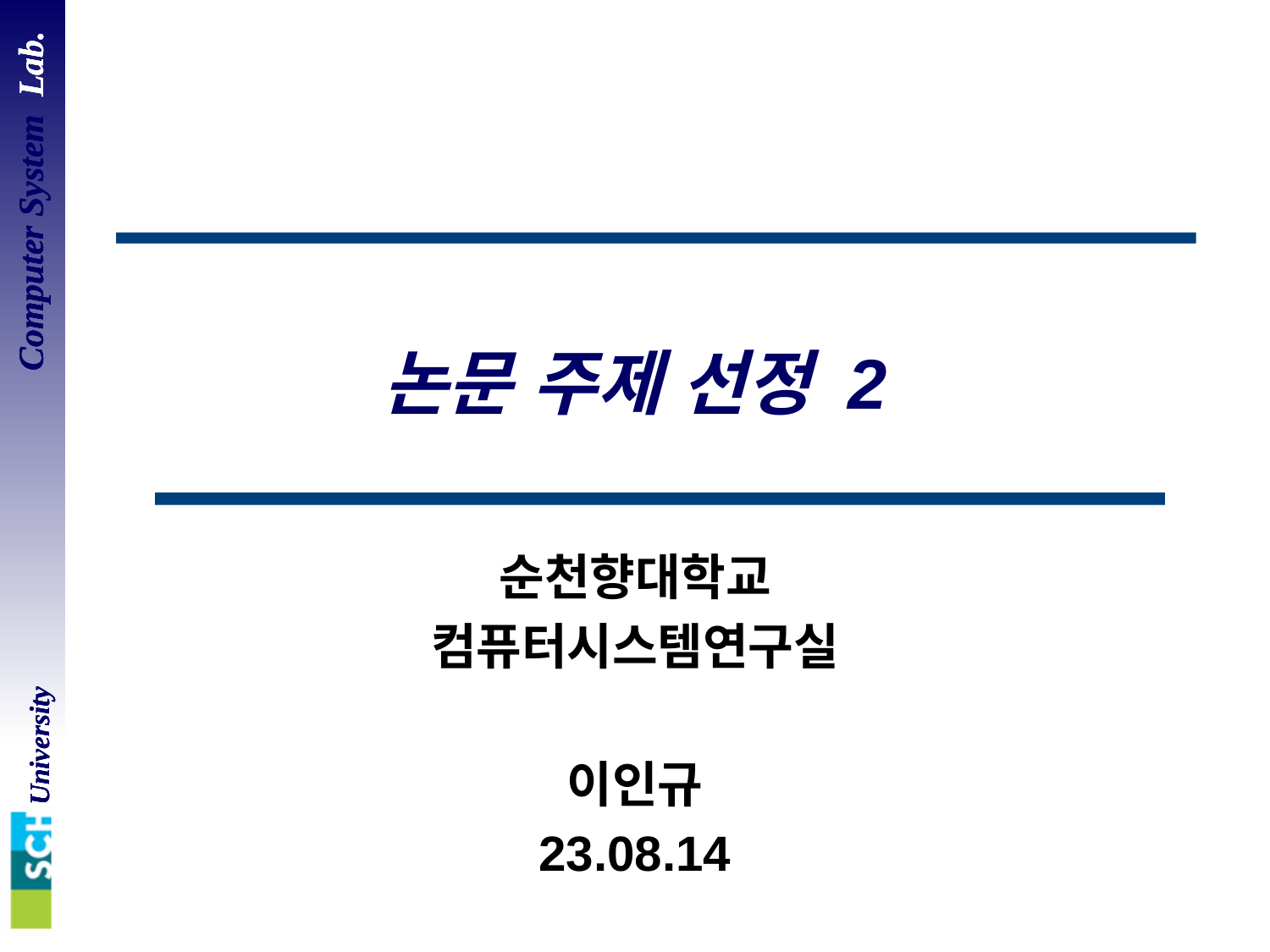

# 논문 주제 선정 2
순천향대학교
컴퓨터시스템연구실

이인규
23.08.14